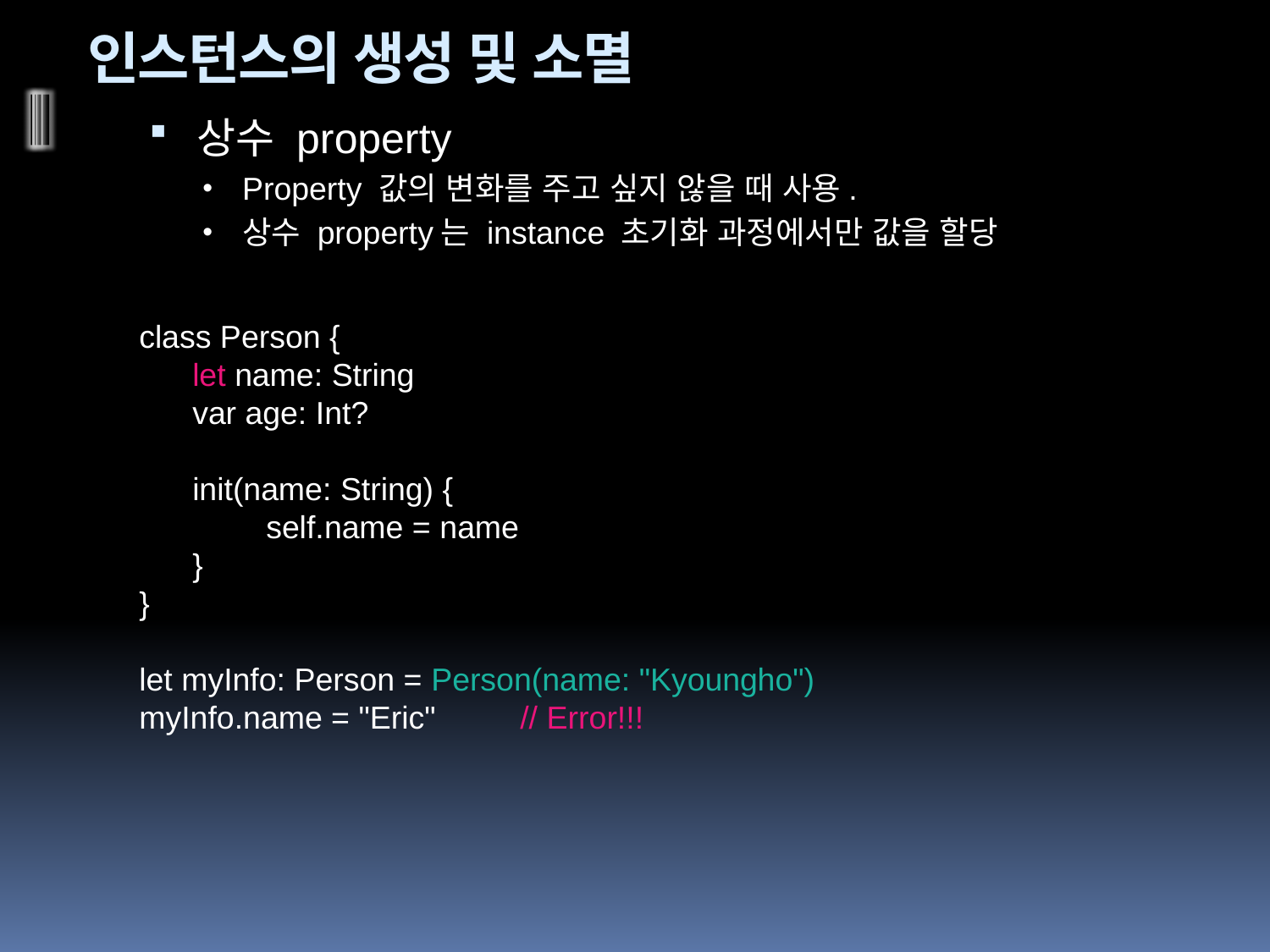

# 인스턴스의 생성 및 소멸
상수 property
Property 값의 변화를 주고 싶지 않을 때 사용.
상수 property는 instance 초기화 과정에서만 값을 할당

class Person {
      let name: String
      var age: Int?

      init(name: String) {
	self.name = name
      }
}

let myInfo: Person = Person(name: "Kyoungho")
myInfo.name = "Eric"	// Error!!!